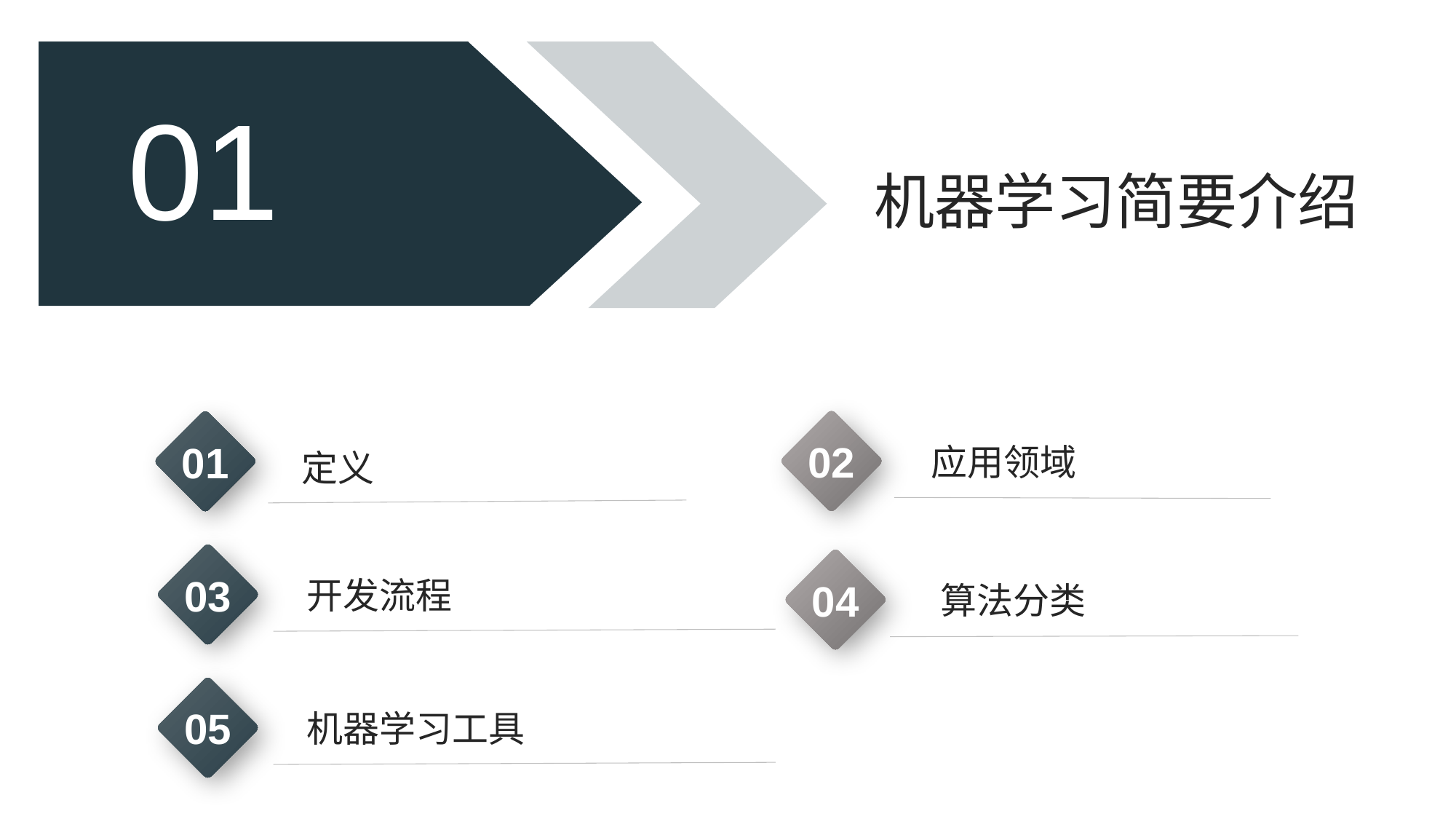

01
机器学习简要介绍
02
01
应用领域
定义
03
04
开发流程
算法分类
05
机器学习工具